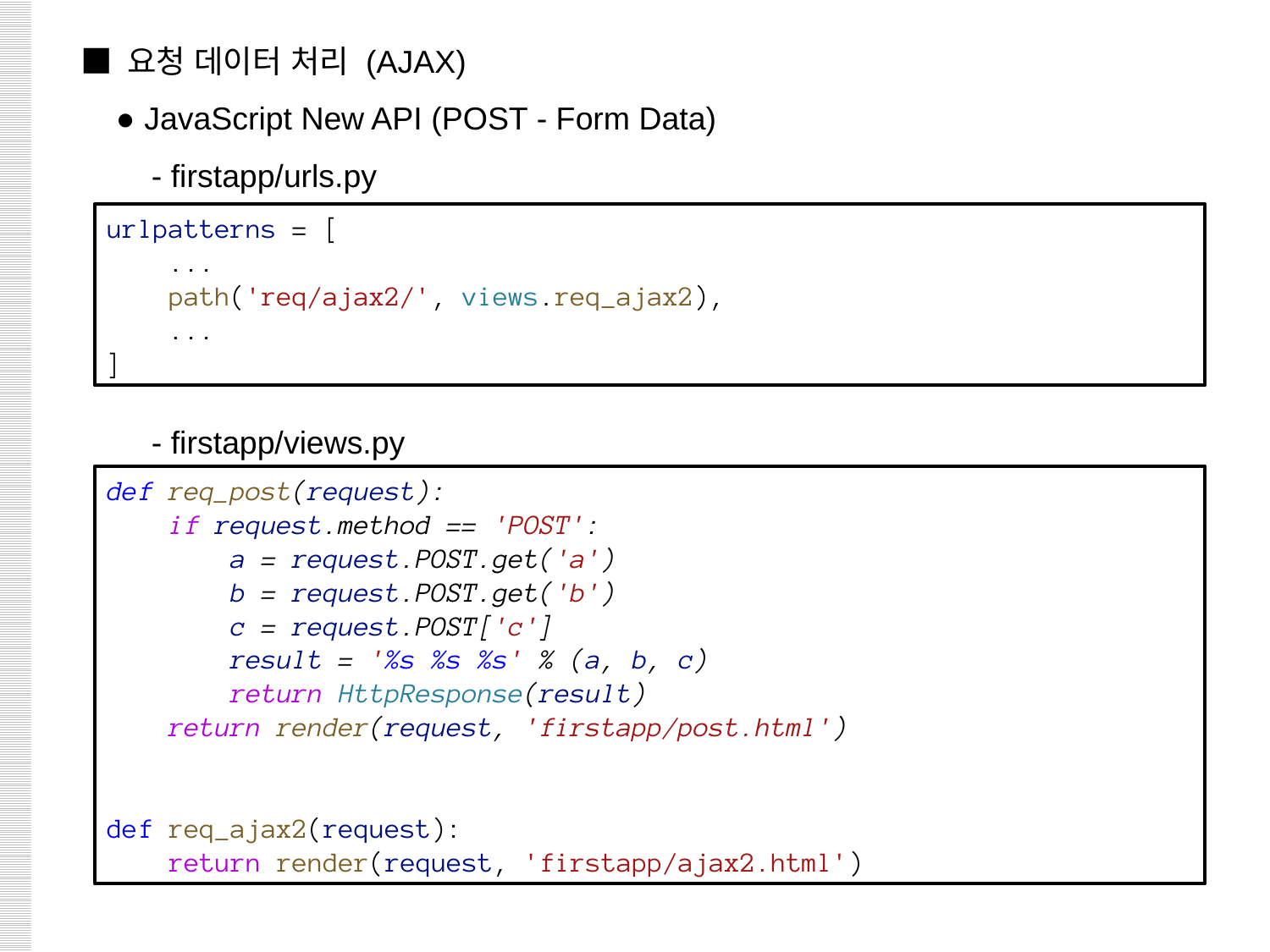

■ 요청 데이터 처리 (AJAX)
    ● JavaScript New API (POST - Form Data)
        - firstapp/urls.py

        - firstapp/views.py
urlpatterns = [
    ...
    path('req/ajax2/', views.req_ajax2),
    ...
]
def req_post(request):
    if request.method == 'POST':
        a = request.POST.get('a')
        b = request.POST.get('b')
        c = request.POST['c']
        result = '%s %s %s' % (a, b, c)
        return HttpResponse(result)
    return render(request, 'firstapp/post.html')

def req_ajax2(request):
    return render(request, 'firstapp/ajax2.html')